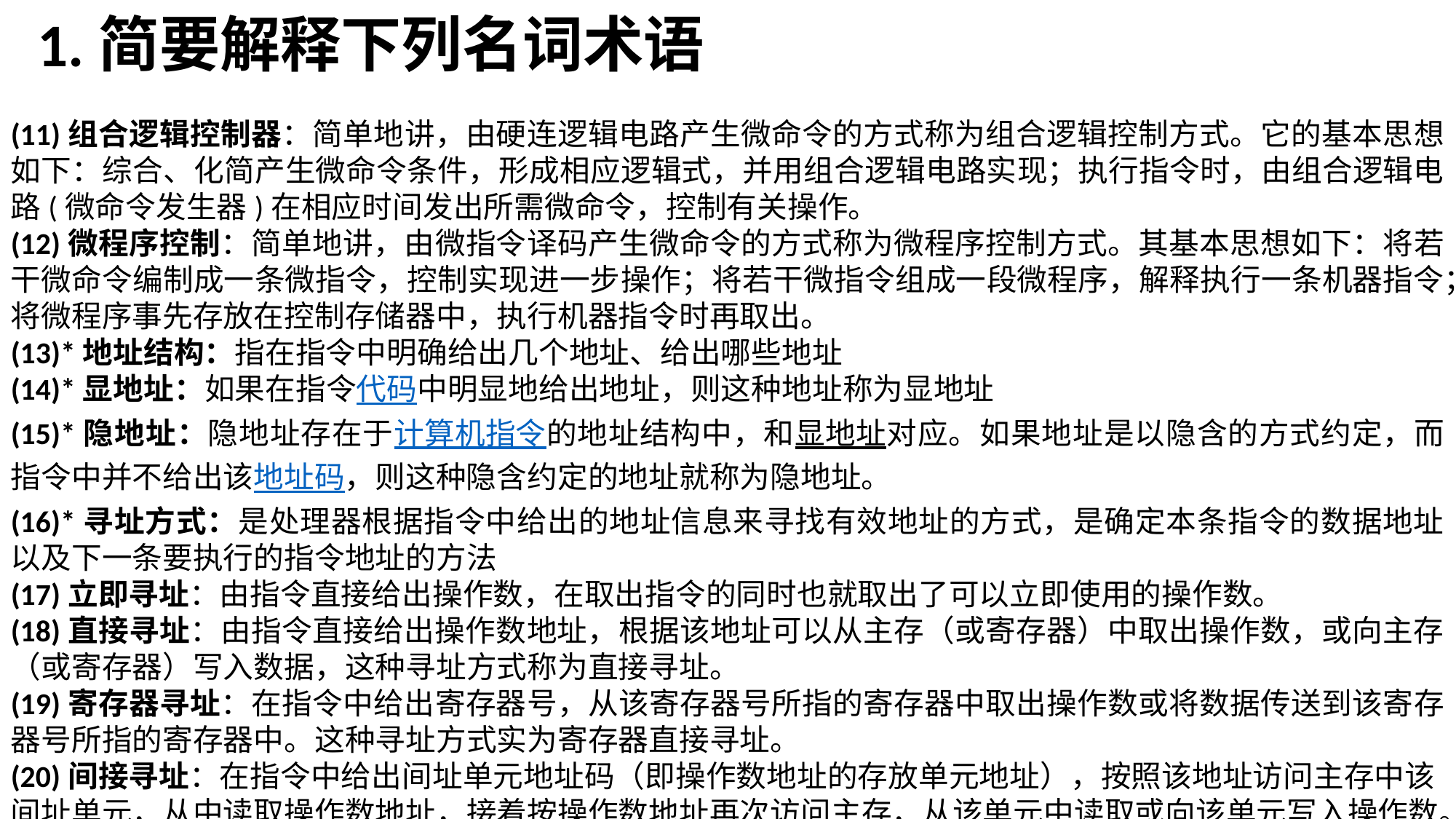

1.简要解释下列名词术语
(11)组合逻辑控制器：简单地讲，由硬连逻辑电路产生微命令的方式称为组合逻辑控制方式。它的基本思想如下：综合、化简产生微命令条件，形成相应逻辑式，并用组合逻辑电路实现；执行指令时，由组合逻辑电路(微命令发生器)在相应时间发出所需微命令，控制有关操作。
(12)微程序控制：简单地讲，由微指令译码产生微命令的方式称为微程序控制方式。其基本思想如下：将若干微命令编制成一条微指令，控制实现进一步操作；将若干微指令组成一段微程序，解释执行一条机器指令；将微程序事先存放在控制存储器中，执行机器指令时再取出。
(13)*地址结构：指在指令中明确给出几个地址、给出哪些地址
(14)*显地址：如果在指令代码中明显地给出地址，则这种地址称为显地址
(15)*隐地址：隐地址存在于计算机指令的地址结构中，和显地址对应。如果地址是以隐含的方式约定，而指令中并不给出该地址码，则这种隐含约定的地址就称为隐地址。
(16)*寻址方式：是处理器根据指令中给出的地址信息来寻找有效地址的方式，是确定本条指令的数据地址以及下一条要执行的指令地址的方法
(17)立即寻址：由指令直接给出操作数，在取出指令的同时也就取出了可以立即使用的操作数。
(18)直接寻址：由指令直接给出操作数地址，根据该地址可以从主存（或寄存器）中取出操作数，或向主存（或寄存器）写入数据，这种寻址方式称为直接寻址。
(19)寄存器寻址：在指令中给出寄存器号，从该寄存器号所指的寄存器中取出操作数或将数据传送到该寄存器号所指的寄存器中。这种寻址方式实为寄存器直接寻址。
(20)间接寻址：在指令中给出间址单元地址码（即操作数地址的存放单元地址），按照该地址访问主存中该间址单元，从中读取操作数地址，接着按操作数地址再次访问主存，从该单元中读取或向该单元写入操作数。